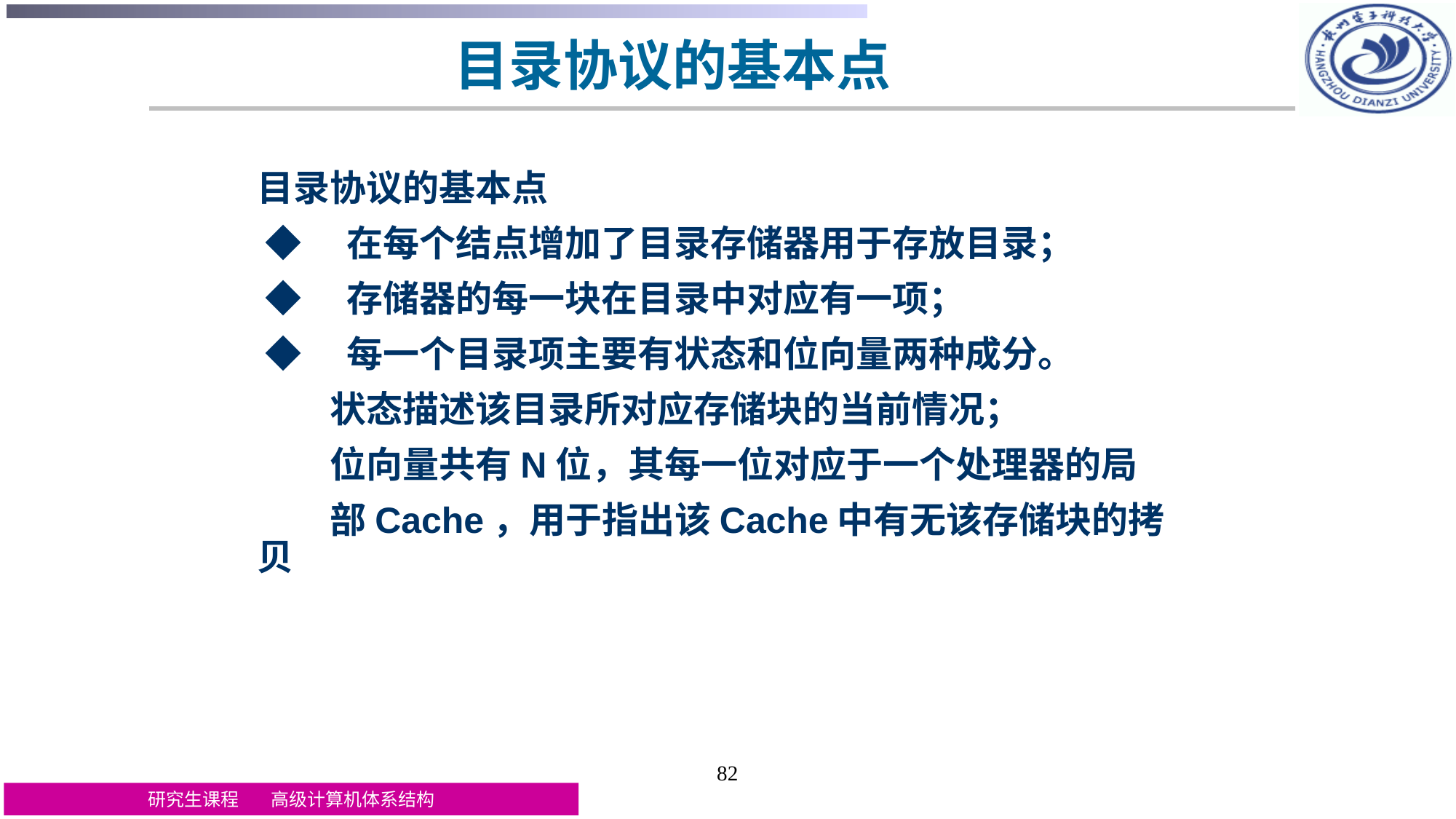

# 目录协议的基本点
目录协议的基本点
 ◆　在每个结点增加了目录存储器用于存放目录；
 ◆　存储器的每一块在目录中对应有一项；
 ◆　每一个目录项主要有状态和位向量两种成分。
　　状态描述该目录所对应存储块的当前情况；
　　位向量共有N位，其每一位对应于一个处理器的局
　　部Cache，用于指出该Cache中有无该存储块的拷贝
82